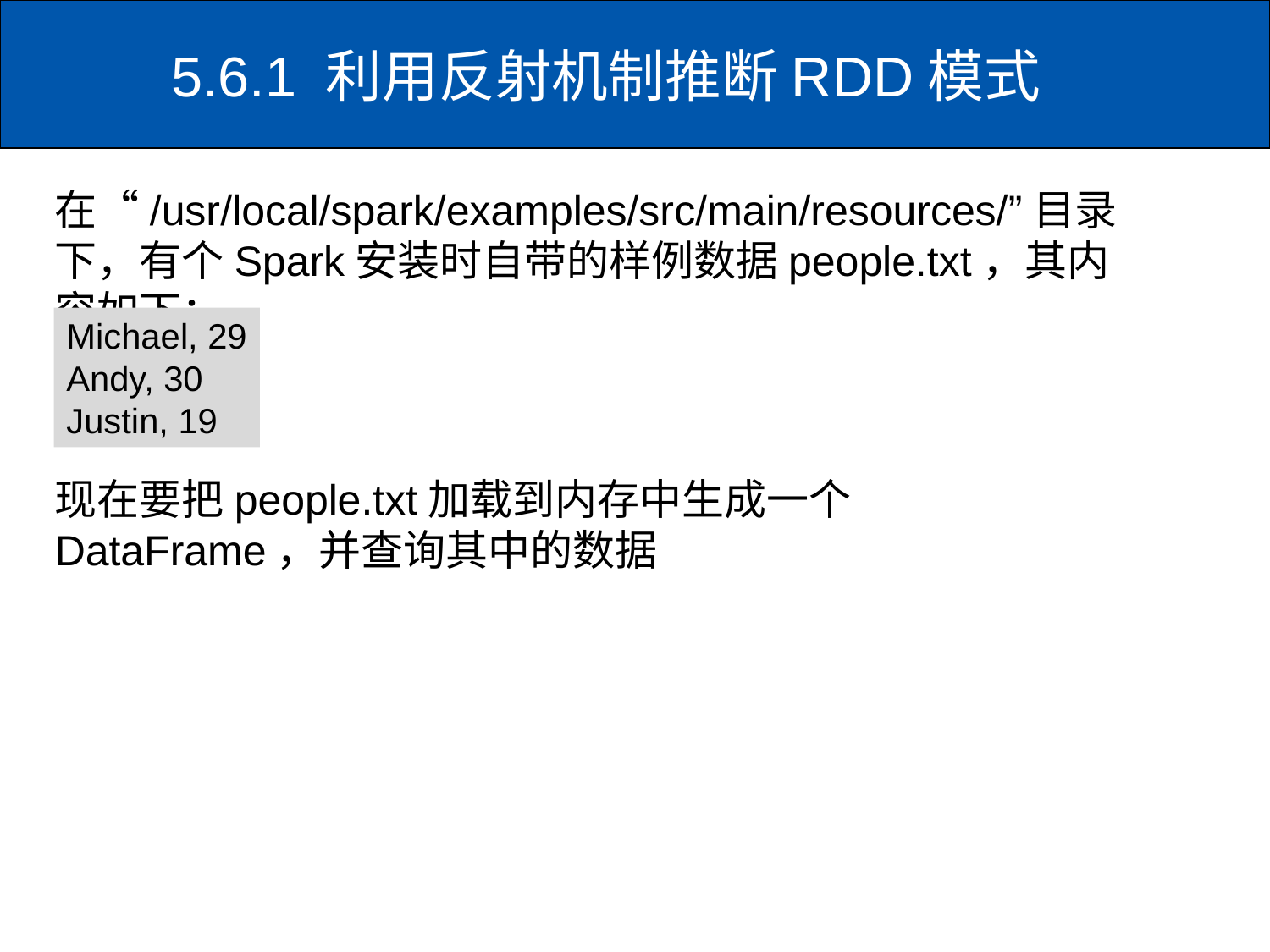

# 5.6.1 利用反射机制推断RDD模式
在“/usr/local/spark/examples/src/main/resources/”目录下，有个Spark安装时自带的样例数据people.txt，其内容如下：
Michael, 29
Andy, 30
Justin, 19
现在要把people.txt加载到内存中生成一个DataFrame，并查询其中的数据